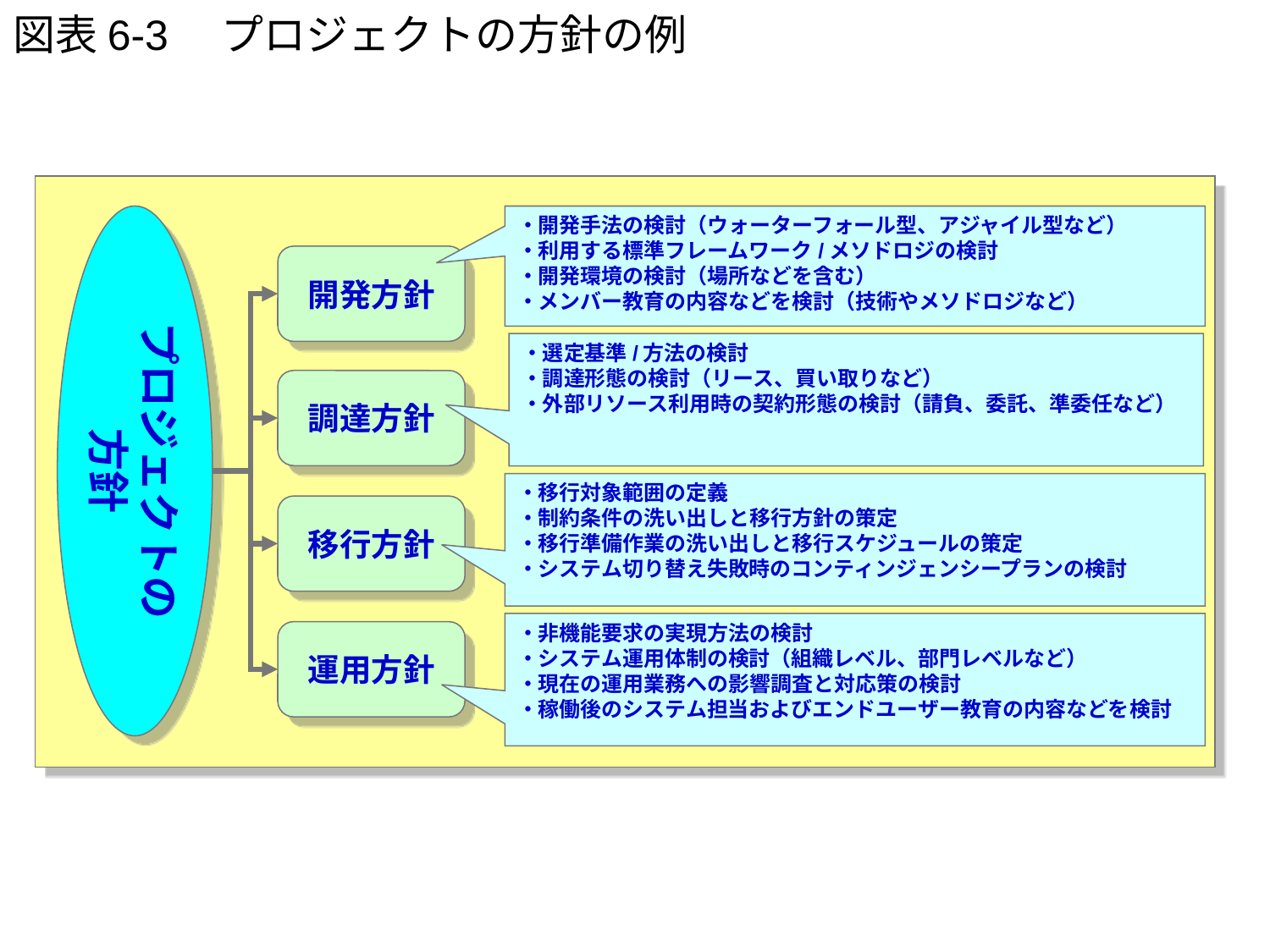

# 図表6-3　プロジェクトの方針の例

プロジェクトの
方針
・開発手法の検討（ウォーターフォール型、アジャイル型など）
・利用する標準フレームワーク/メソドロジの検討
・開発環境の検討（場所などを含む）
・メンバー教育の内容などを検討（技術やメソドロジなど）
開発方針
・選定基準/方法の検討
・調達形態の検討（リース、買い取りなど）
・外部リソース利用時の契約形態の検討（請負、委託、準委任など）
調達方針
・移行対象範囲の定義
・制約条件の洗い出しと移行方針の策定
・移行準備作業の洗い出しと移行スケジュールの策定
・システム切り替え失敗時のコンティンジェンシープランの検討
移行方針
・非機能要求の実現方法の検討
・システム運用体制の検討（組織レベル、部門レベルなど）
・現在の運用業務への影響調査と対応策の検討
・稼働後のシステム担当およびエンドユーザー教育の内容などを検討
運用方針